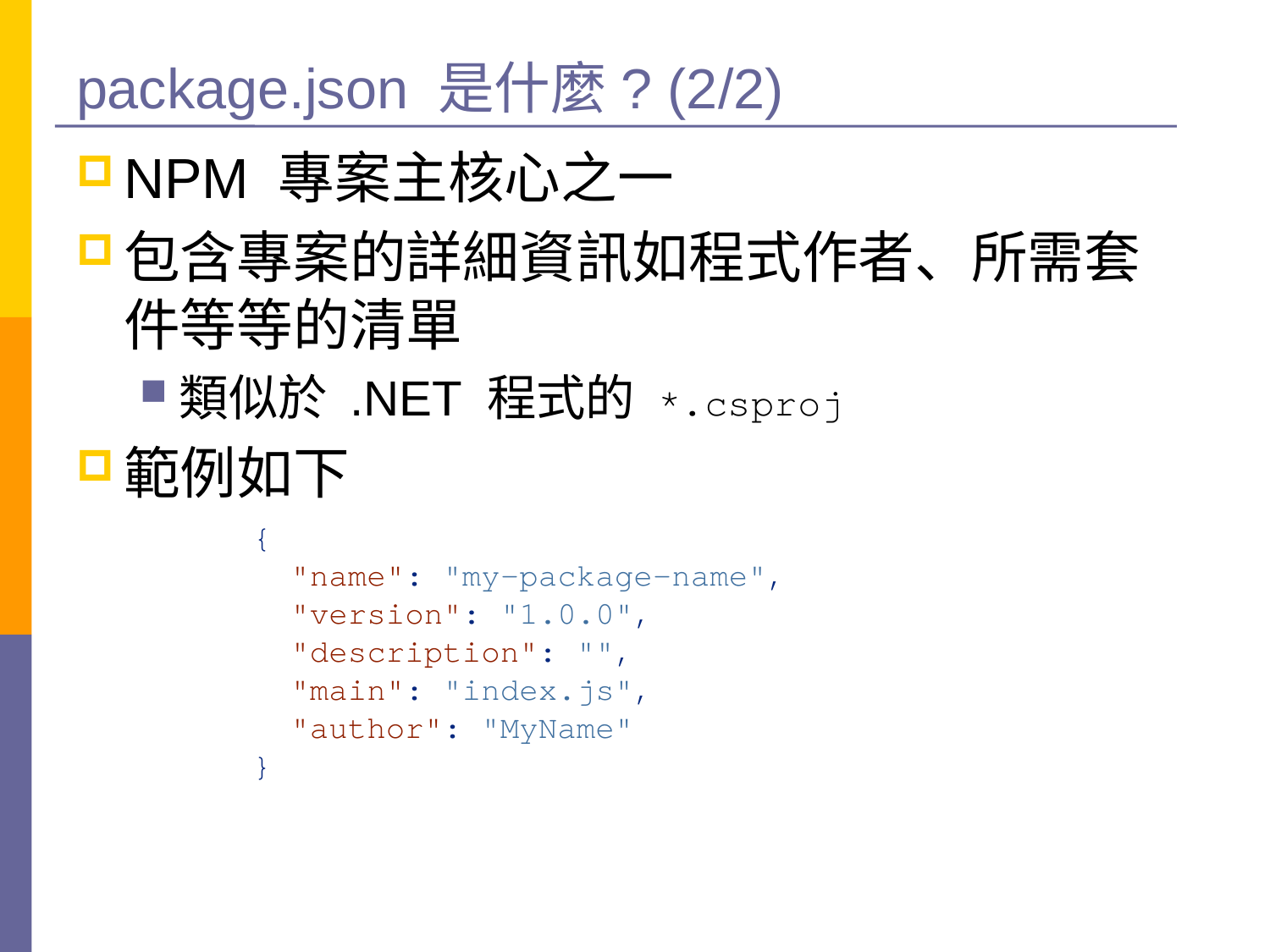

# package.json 是什麼? (2/2)
NPM 專案主核心之一
包含專案的詳細資訊如程式作者、所需套件等等的清單
類似於 .NET 程式的 *.csproj
範例如下
{
  "name": "my-package-name",
  "version": "1.0.0",
  "description": "",
  "main": "index.js",
  "author": "MyName"
}